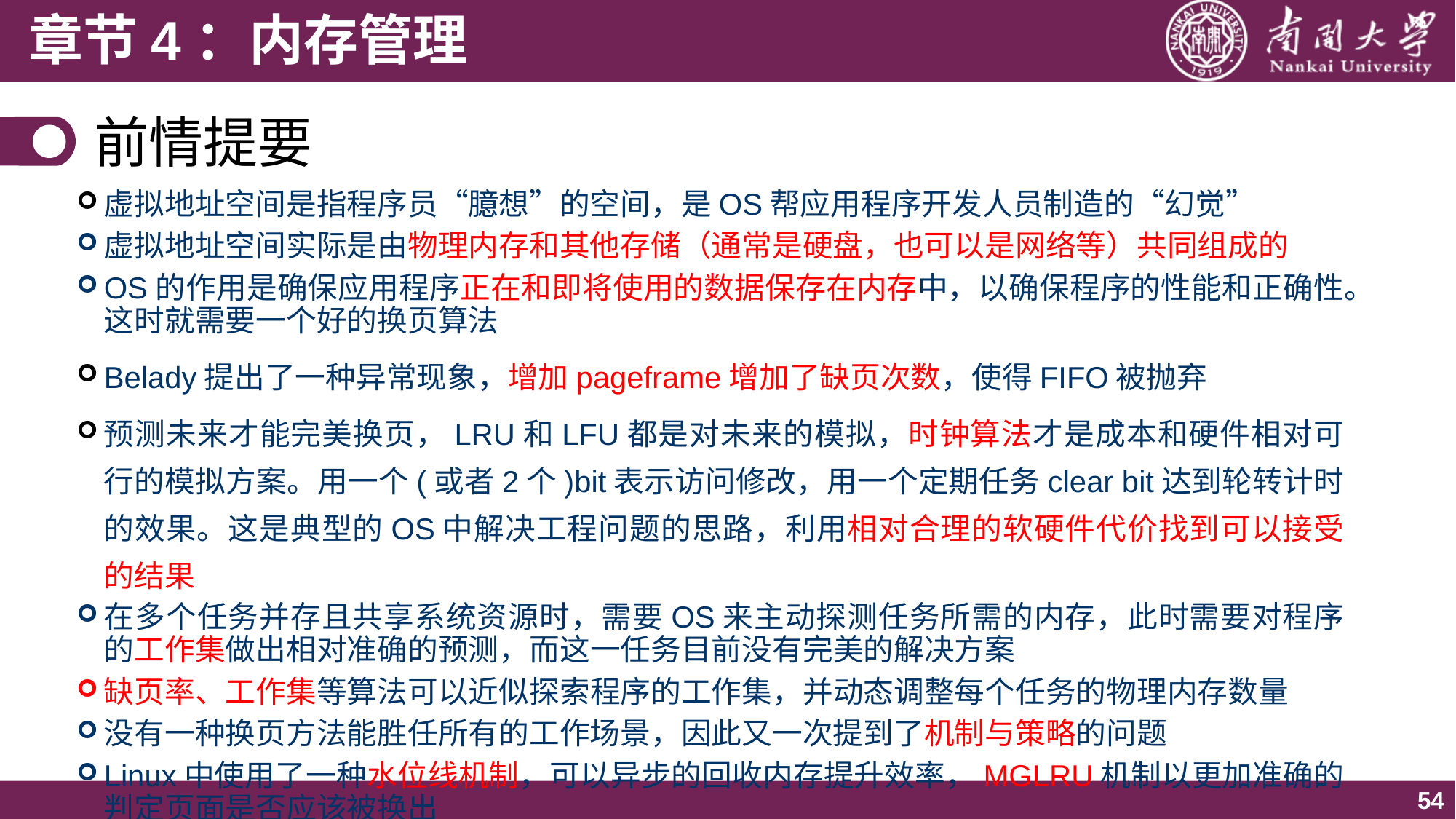

# 前情提要
虚拟地址空间是指程序员“臆想”的空间，是OS帮应用程序开发人员制造的“幻觉”
虚拟地址空间实际是由物理内存和其他存储（通常是硬盘，也可以是网络等）共同组成的
OS的作用是确保应用程序正在和即将使用的数据保存在内存中，以确保程序的性能和正确性。这时就需要一个好的换页算法
Belady提出了一种异常现象，增加pageframe增加了缺页次数，使得FIFO被抛弃
预测未来才能完美换页，LRU和LFU都是对未来的模拟，时钟算法才是成本和硬件相对可行的模拟方案。用一个(或者2个)bit表示访问修改，用一个定期任务clear bit达到轮转计时的效果。这是典型的OS中解决工程问题的思路，利用相对合理的软硬件代价找到可以接受的结果
在多个任务并存且共享系统资源时，需要OS来主动探测任务所需的内存，此时需要对程序的工作集做出相对准确的预测，而这一任务目前没有完美的解决方案
缺页率、工作集等算法可以近似探索程序的工作集，并动态调整每个任务的物理内存数量
没有一种换页方法能胜任所有的工作场景，因此又一次提到了机制与策略的问题
Linux中使用了一种水位线机制，可以异步的回收内存提升效率，MGLRU机制以更加准确的判定页面是否应该被换出

54